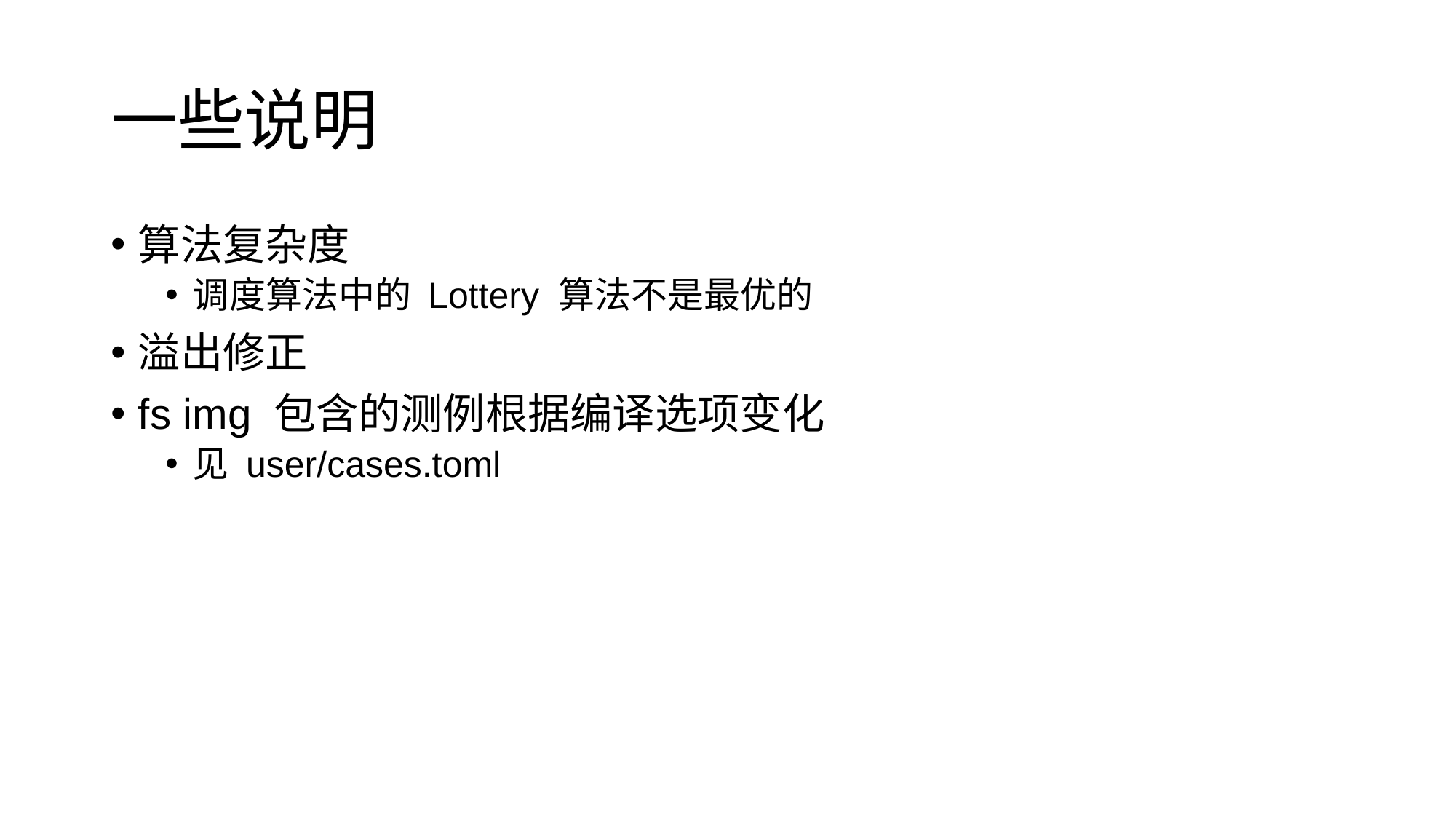

# 一些说明
算法复杂度
调度算法中的 Lottery 算法不是最优的
溢出修正
fs img 包含的测例根据编译选项变化
见 user/cases.toml